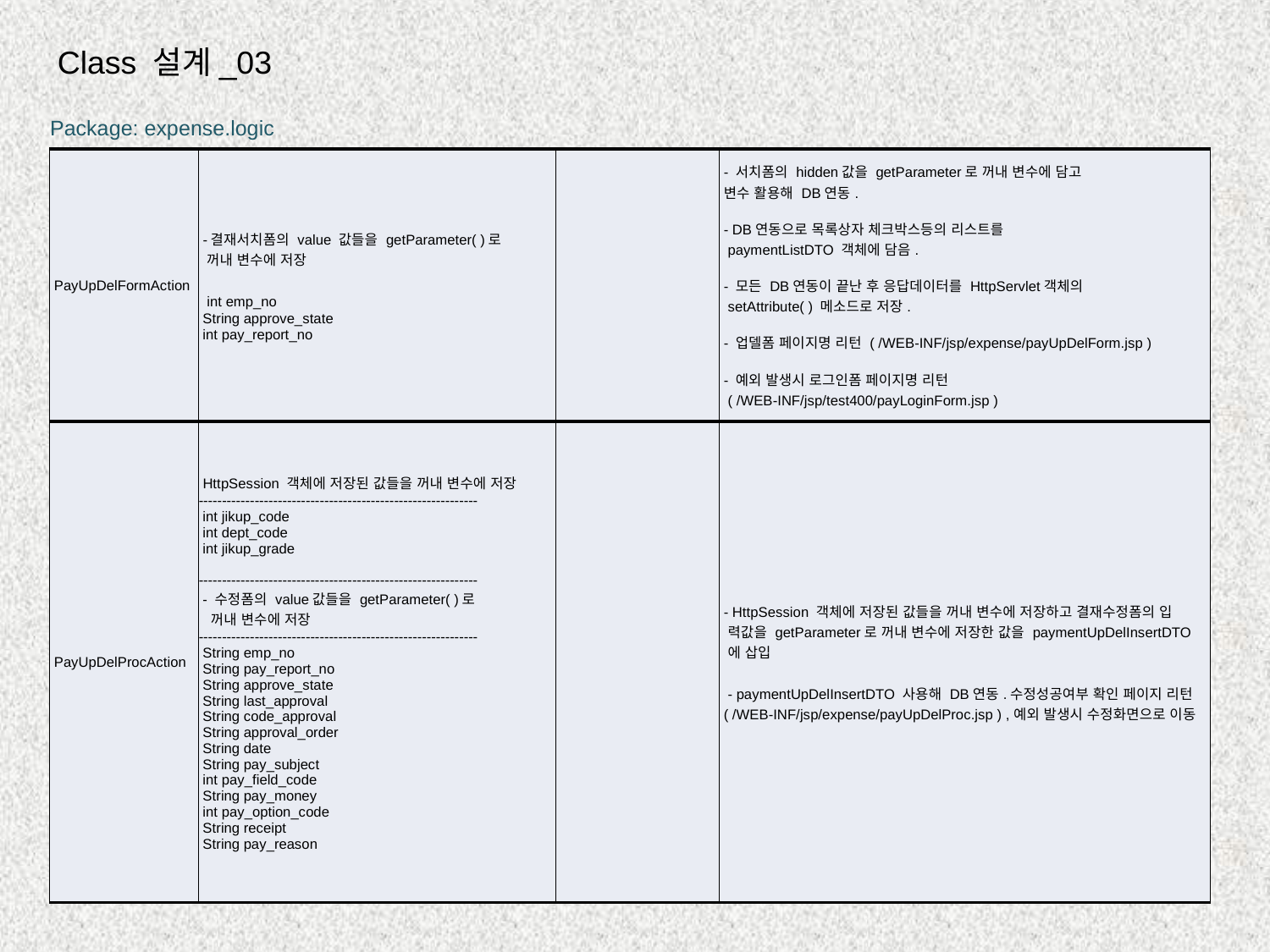

Class 설계_03
Package: expense.logic
| PayUpDelFormAction | -결재서치폼의 value 값들을 getParameter( )로 꺼내 변수에 저장 int emp\_no String approve\_state int pay\_report\_no |  | - 서치폼의 hidden값을 getParameter로 꺼내 변수에 담고 변수 활용해 DB연동. - DB연동으로 목록상자 체크박스등의 리스트를 paymentListDTO 객체에 담음. - 모든 DB연동이 끝난 후 응답데이터를 HttpServlet객체의 setAttribute( ) 메소드로 저장. - 업델폼 페이지명 리턴 ( /WEB-INF/jsp/expense/payUpDelForm.jsp ) - 예외 발생시 로그인폼 페이지명 리턴 ( /WEB-INF/jsp/test400/payLoginForm.jsp ) |
| --- | --- | --- | --- |
| PayUpDelProcAction | HttpSession 객체에 저장된 값들을 꺼내 변수에 저장 ------------------------------------------------------------ int jikup\_code int dept\_code int jikup\_grade ------------------------------------------------------------ - 수정폼의 value값들을 getParameter( )로 꺼내 변수에 저장 ------------------------------------------------------------ String emp\_no String pay\_report\_no String approve\_state String last\_approval String code\_approval String approval\_order String date String pay\_subject int pay\_field\_code String pay\_money int pay\_option\_code String receipt String pay\_reason |  | - HttpSession 객체에 저장된 값들을 꺼내 변수에 저장하고 결재수정폼의 입 력값을 getParameter로 꺼내 변수에 저장한 값을 paymentUpDelInsertDTO 에 삽입 - paymentUpDelInsertDTO 사용해 DB연동.수정성공여부 확인 페이지 리턴 ( /WEB-INF/jsp/expense/payUpDelProc.jsp ) ,예외 발생시 수정화면으로 이동 |